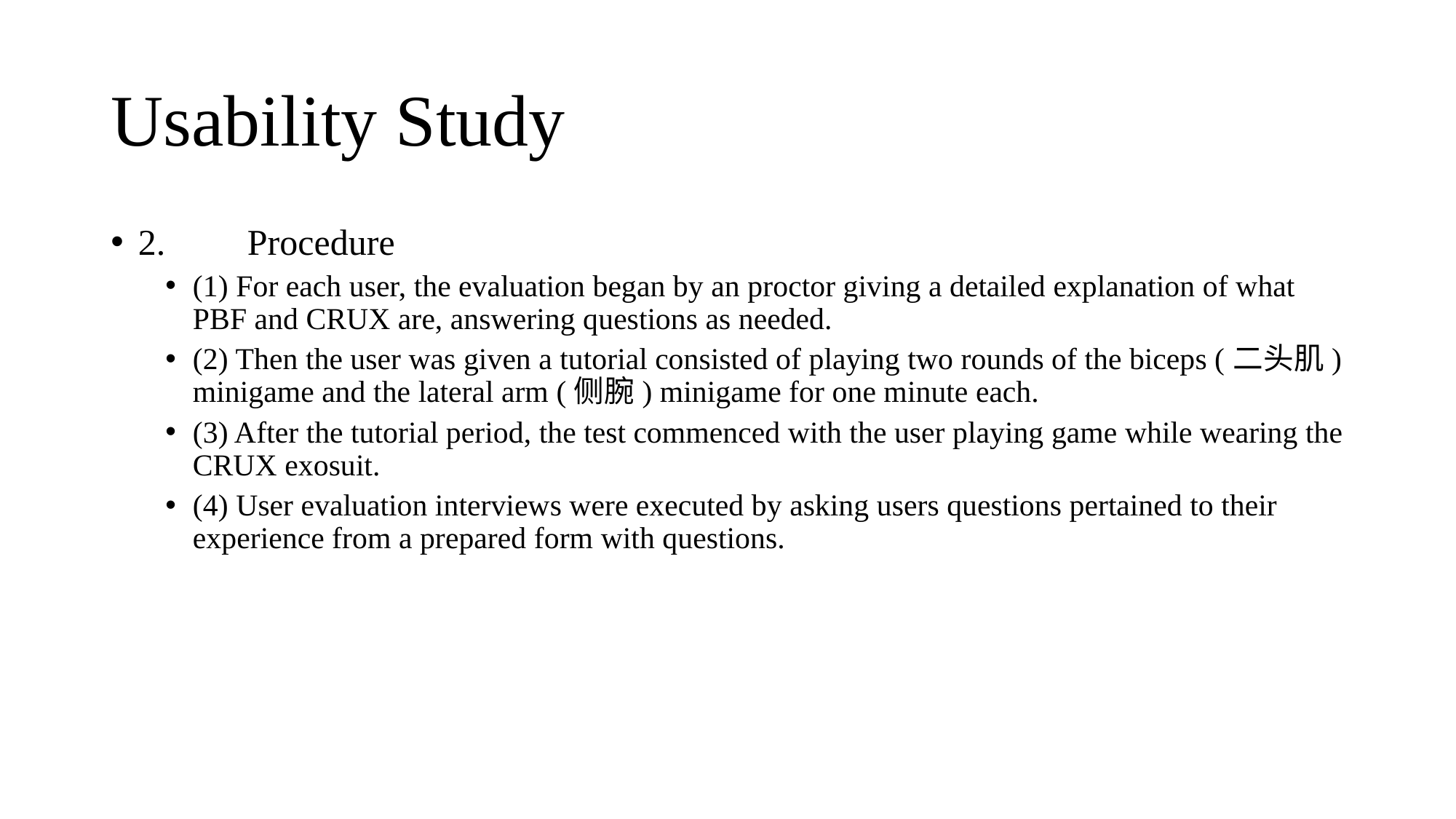

# Usability Study
2.	Procedure
(1) For each user, the evaluation began by an proctor giving a detailed explanation of what PBF and CRUX are, answering questions as needed.
(2) Then the user was given a tutorial consisted of playing two rounds of the biceps (二头肌) minigame and the lateral arm (侧腕) minigame for one minute each.
(3) After the tutorial period, the test commenced with the user playing game while wearing the CRUX exosuit.
(4) User evaluation interviews were executed by asking users questions pertained to their experience from a prepared form with questions.